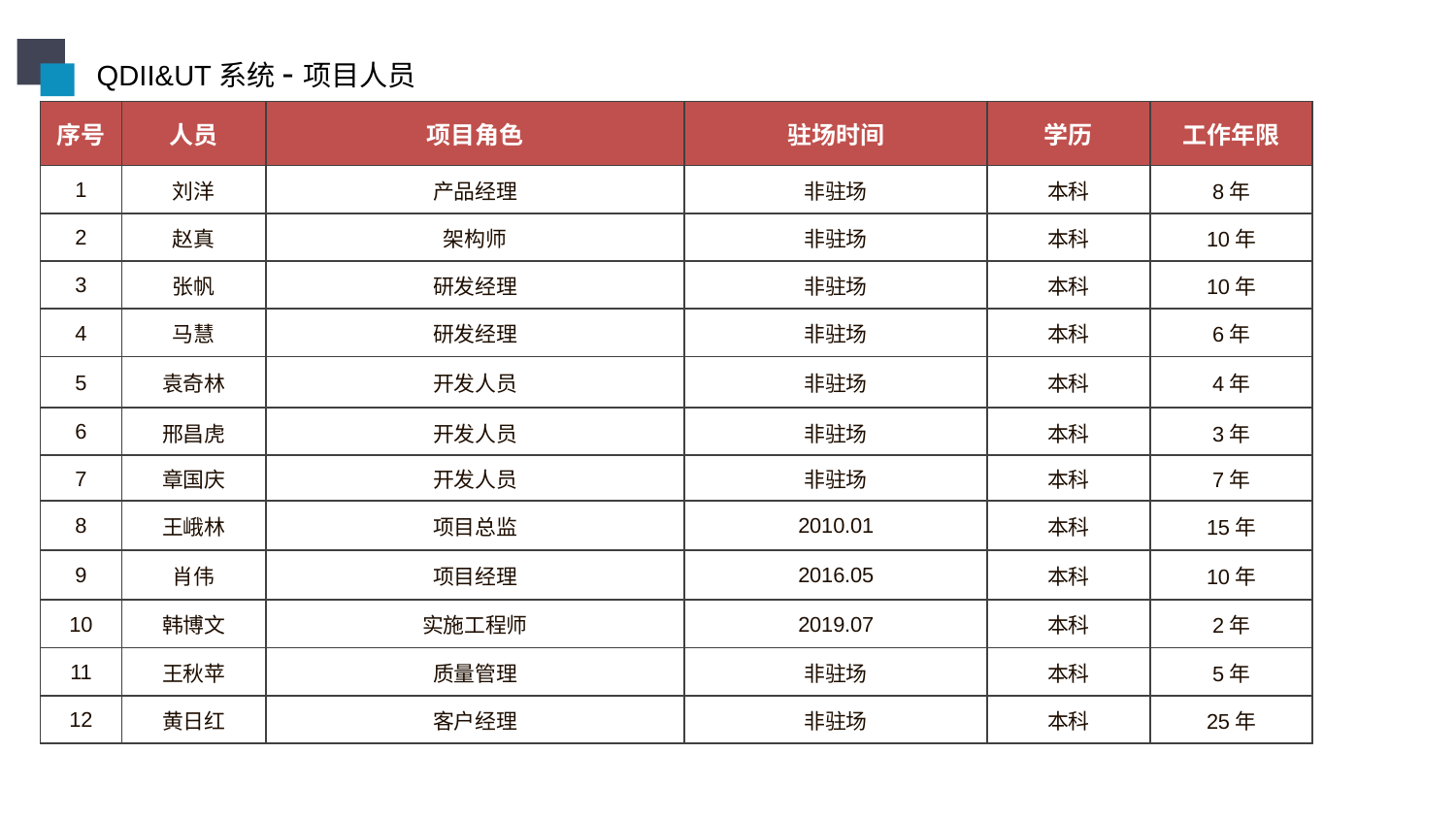

QDII&UT系统-项目人员
| 序号 | 人员 | 项目角色 | 驻场时间 | 学历 | 工作年限 |
| --- | --- | --- | --- | --- | --- |
| 1 | 刘洋 | 产品经理 | 非驻场 | 本科 | 8年 |
| 2 | 赵真 | 架构师 | 非驻场 | 本科 | 10年 |
| 3 | 张帆 | 研发经理 | 非驻场 | 本科 | 10年 |
| 4 | 马慧 | 研发经理 | 非驻场 | 本科 | 6年 |
| 5 | 袁奇林 | 开发人员 | 非驻场 | 本科 | 4年 |
| 6 | 邢昌虎 | 开发人员 | 非驻场 | 本科 | 3年 |
| 7 | 章国庆 | 开发人员 | 非驻场 | 本科 | 7年 |
| 8 | 王峨林 | 项目总监 | 2010.01 | 本科 | 15年 |
| 9 | 肖伟 | 项目经理 | 2016.05 | 本科 | 10年 |
| 10 | 韩博文 | 实施工程师 | 2019.07 | 本科 | 2年 |
| 11 | 王秋苹 | 质量管理 | 非驻场 | 本科 | 5年 |
| 12 | 黄日红 | 客户经理 | 非驻场 | 本科 | 25年 |